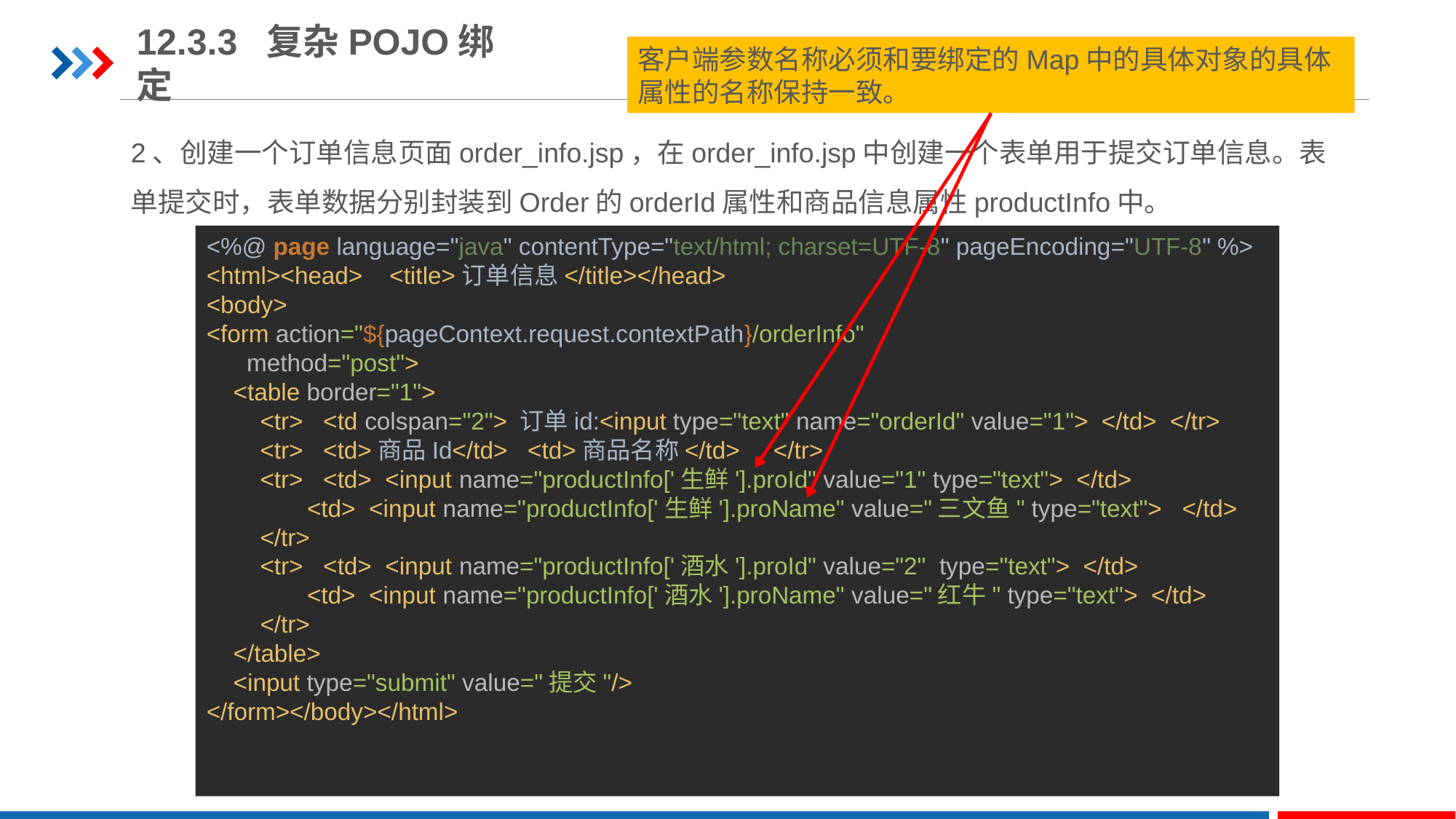

12.3.3  复杂POJO绑定
客户端参数名称必须和要绑定的Map中的具体对象的具体属性的名称保持一致。
2、创建一个订单信息页面order_info.jsp，在order_info.jsp中创建一个表单用于提交订单信息。表单提交时，表单数据分别封装到Order的orderId属性和商品信息属性productInfo中。
<%@ page language="java" contentType="text/html; charset=UTF-8" pageEncoding="UTF-8" %>
<html><head>    <title>订单信息</title></head>
<body>
<form action="${pageContext.request.contextPath}/orderInfo"
      method="post">
    <table border="1">
        <tr>   <td colspan="2"> 订单id:<input type="text" name="orderId" value="1">  </td>  </tr>
        <tr>   <td>商品Id</td>   <td>商品名称</td>     </tr>
        <tr>   <td>  <input name="productInfo['生鲜'].proId" value="1" type="text">  </td>
               <td>  <input name="productInfo['生鲜'].proName" value="三文鱼" type="text">   </td>
        </tr>
        <tr>   <td>  <input name="productInfo['酒水'].proId" value="2"  type="text">  </td>
               <td>  <input name="productInfo['酒水'].proName" value="红牛" type="text">  </td>
        </tr>
    </table>
    <input type="submit" value="提交"/>
</form></body></html>